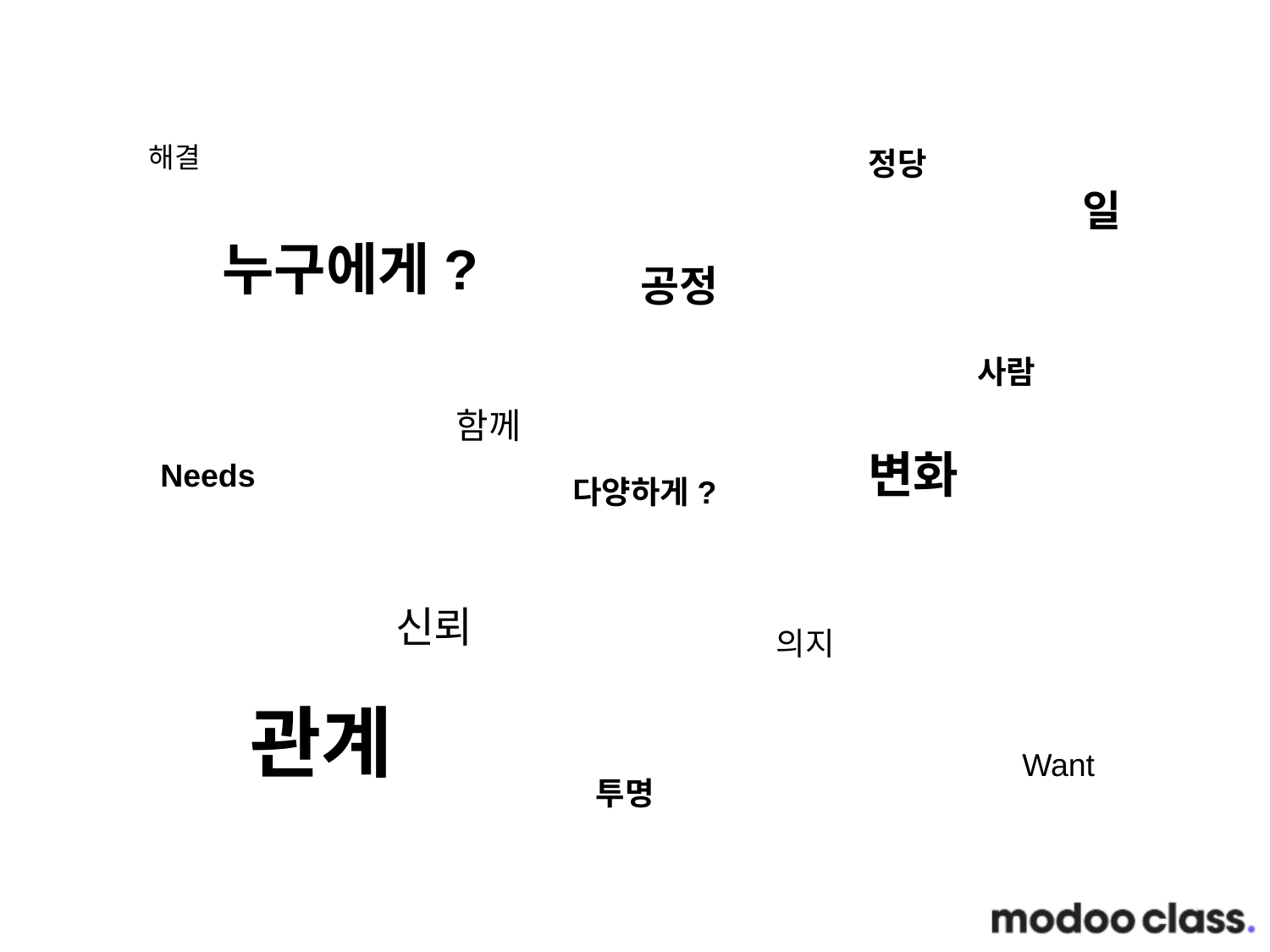

해결
정당
일
누구에게?
공정
사람
함께
변화
Needs
다양하게?
신뢰
의지
관계
Want
투명